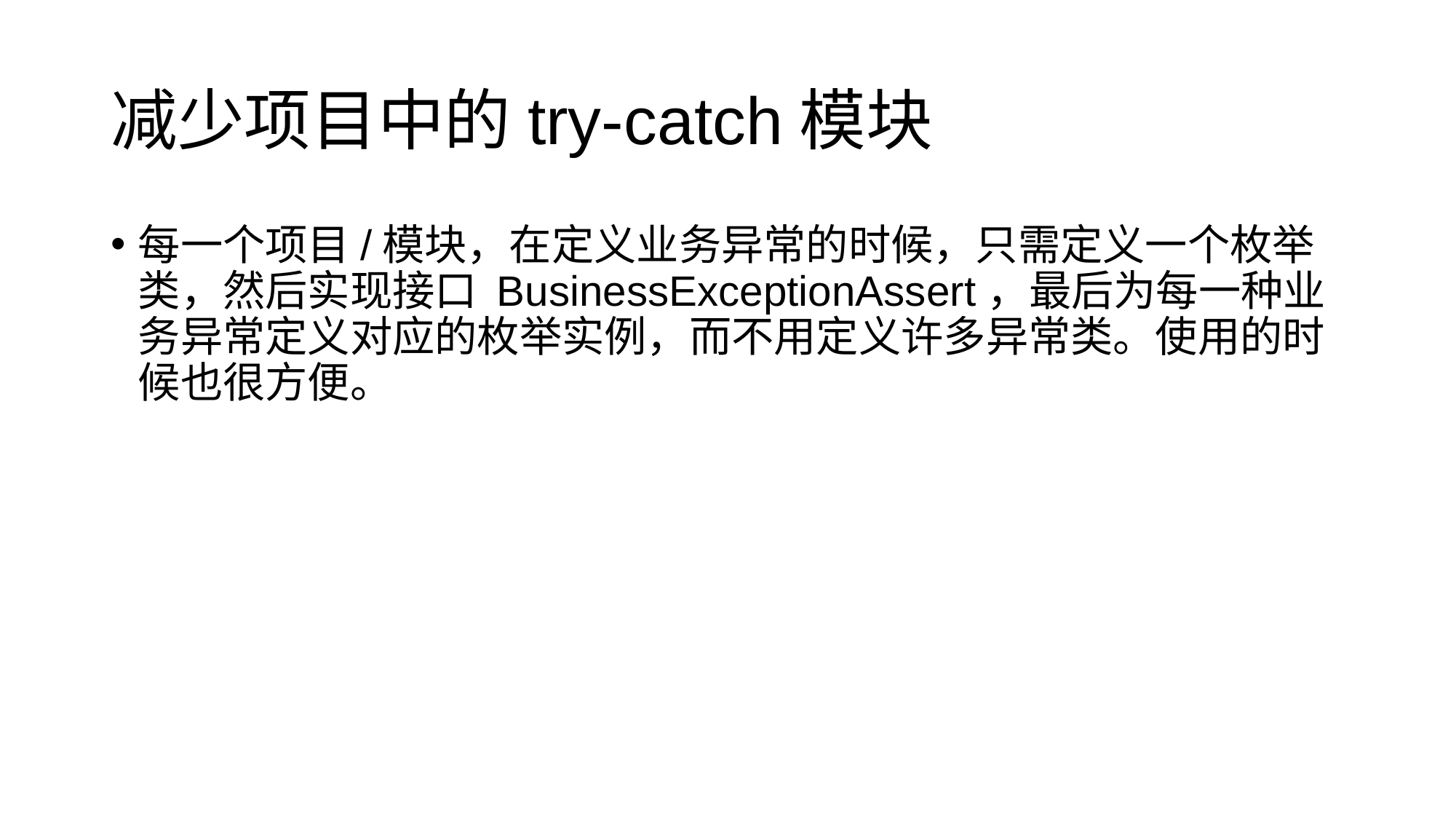

# 减少项目中的try-catch模块
每一个项目/模块，在定义业务异常的时候，只需定义一个枚举类，然后实现接口 BusinessExceptionAssert，最后为每一种业务异常定义对应的枚举实例，而不用定义许多异常类。使用的时候也很方便。